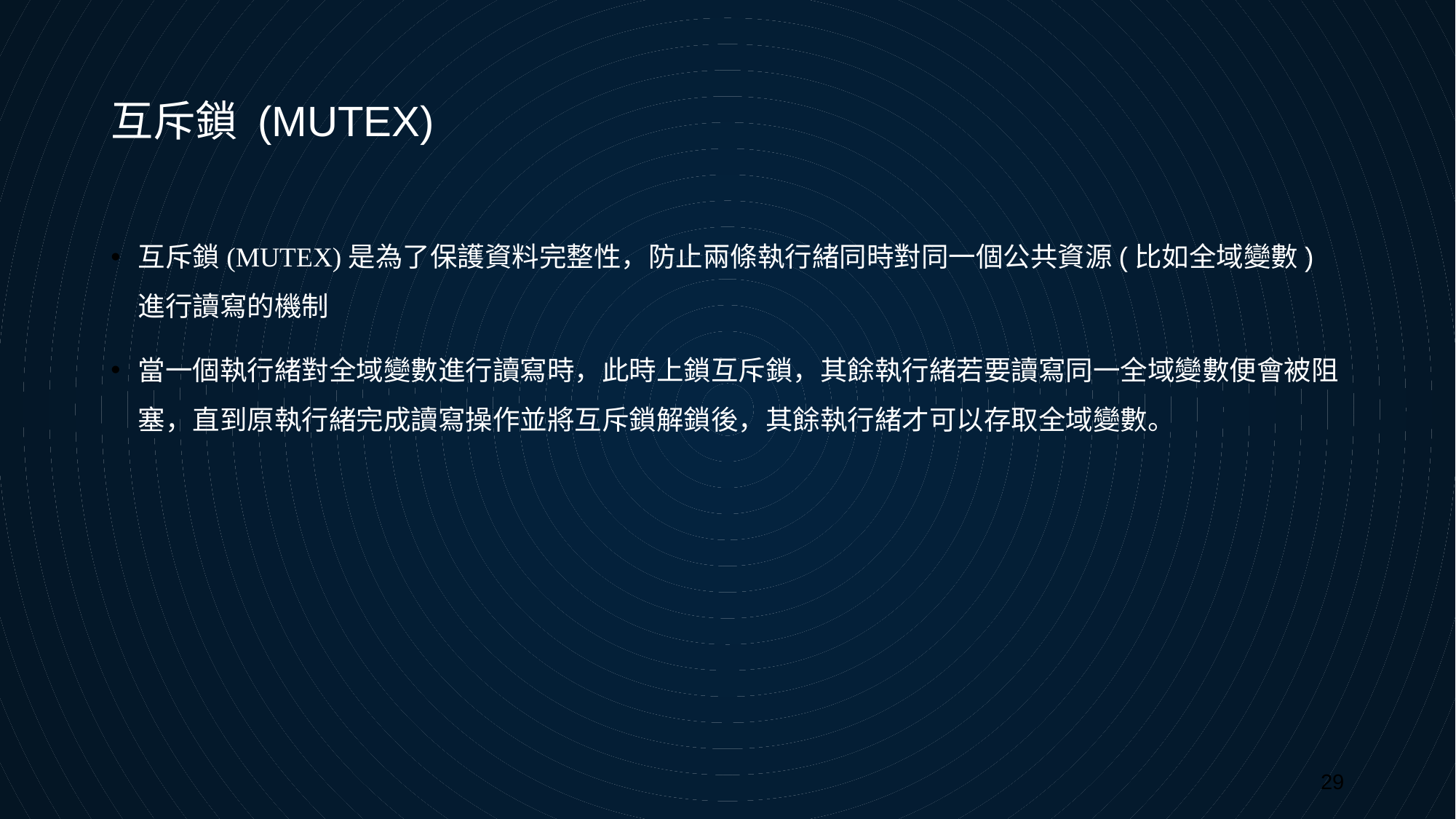

# 互斥鎖 (MUTEX)
互斥鎖(MUTEX)是為了保護資料完整性，防止兩條執行緒同時對同一個公共資源(比如全域變數)進行讀寫的機制
當一個執行緒對全域變數進行讀寫時，此時上鎖互斥鎖，其餘執行緒若要讀寫同一全域變數便會被阻塞，直到原執行緒完成讀寫操作並將互斥鎖解鎖後，其餘執行緒才可以存取全域變數。
29